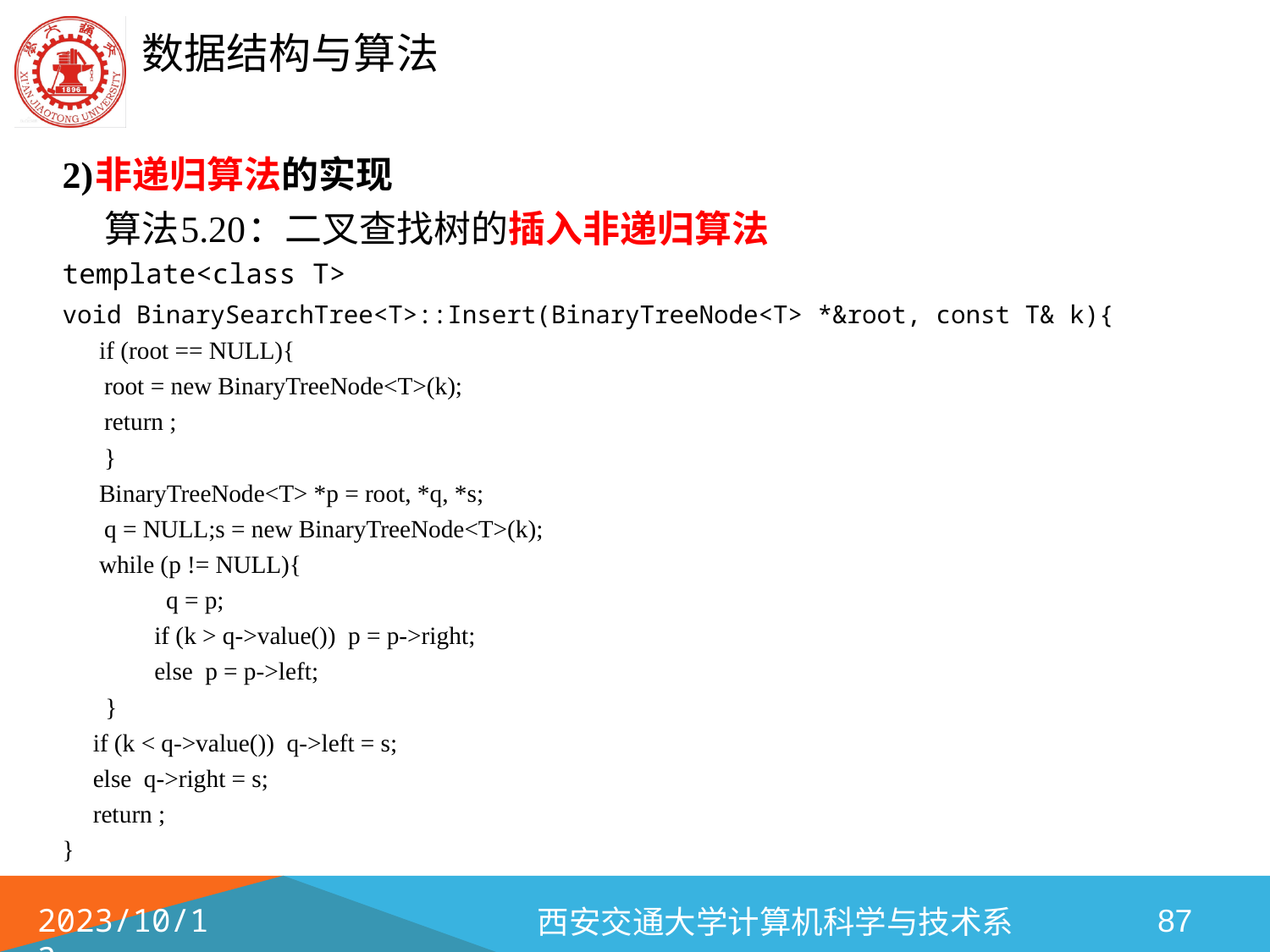

2)非递归算法的实现
	算法5.20：二叉查找树的插入非递归算法
template<class T>
void BinarySearchTree<T>::Insert(BinaryTreeNode<T> *&root, const T& k){
      if (root == NULL){
		root = new BinaryTreeNode<T>(k);
		return ;
	}
      BinaryTreeNode<T> *p = root, *q, *s;
	q = NULL;s = new BinaryTreeNode<T>(k);
      while (p != NULL){
       q = p;
               if (k > q->value())  p = p->right;
               else  p = p->left;
       }
     if (k < q->value())  q->left = s;
     else  q->right = s;
     return ;
}